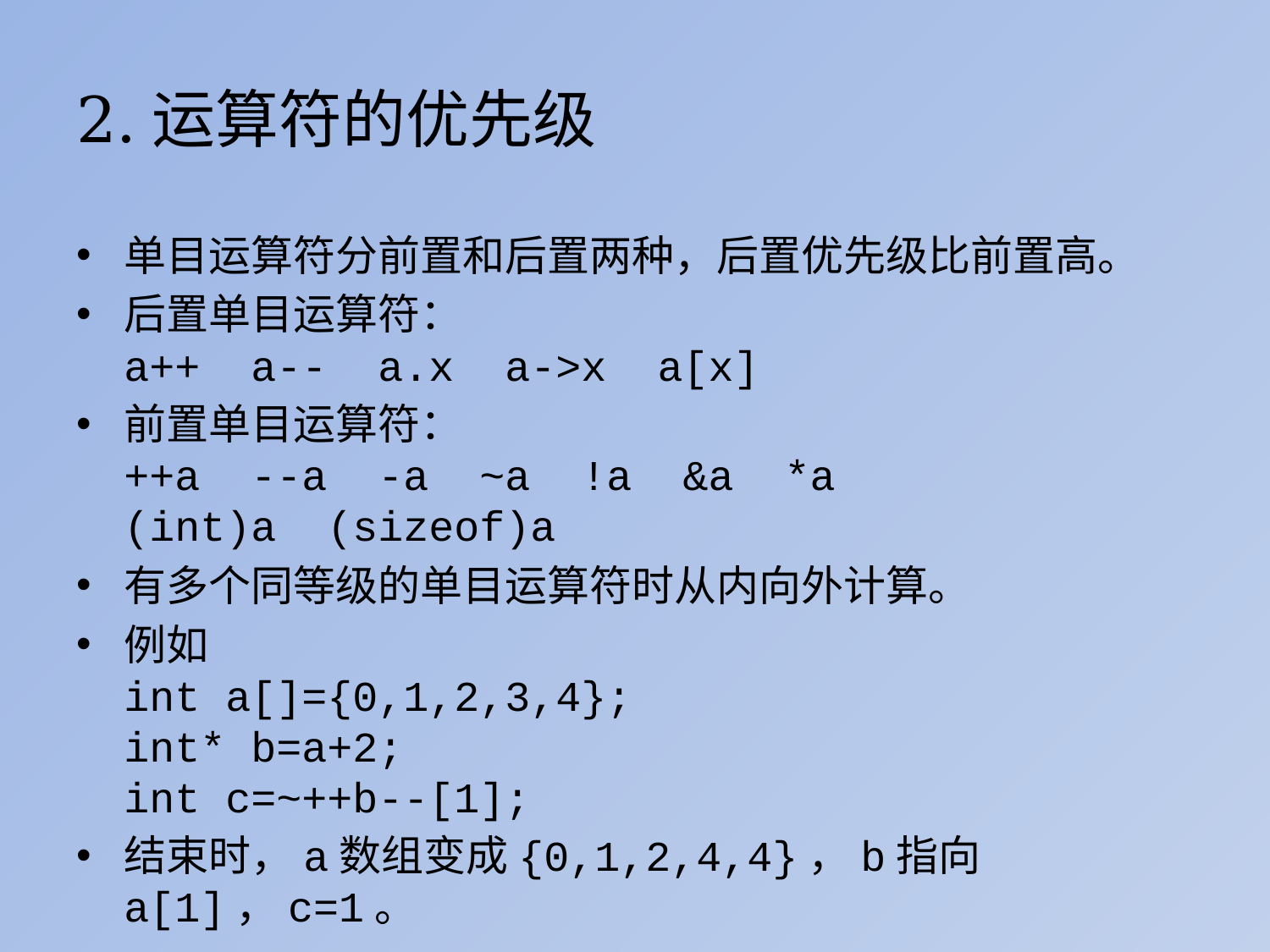

# 2.运算符的优先级
单目运算符分前置和后置两种，后置优先级比前置高。
后置单目运算符：
a++  a--  a.x  a->x  a[x]
前置单目运算符：
++a  --a  -a  ~a  !a  &a  *a
(int)a  (sizeof)a
有多个同等级的单目运算符时从内向外计算。
例如
int a[]={0,1,2,3,4};
int* b=a+2;
int c=~++b--[1];
结束时，a数组变成{0,1,2,4,4}，b指向a[1]，c=1。